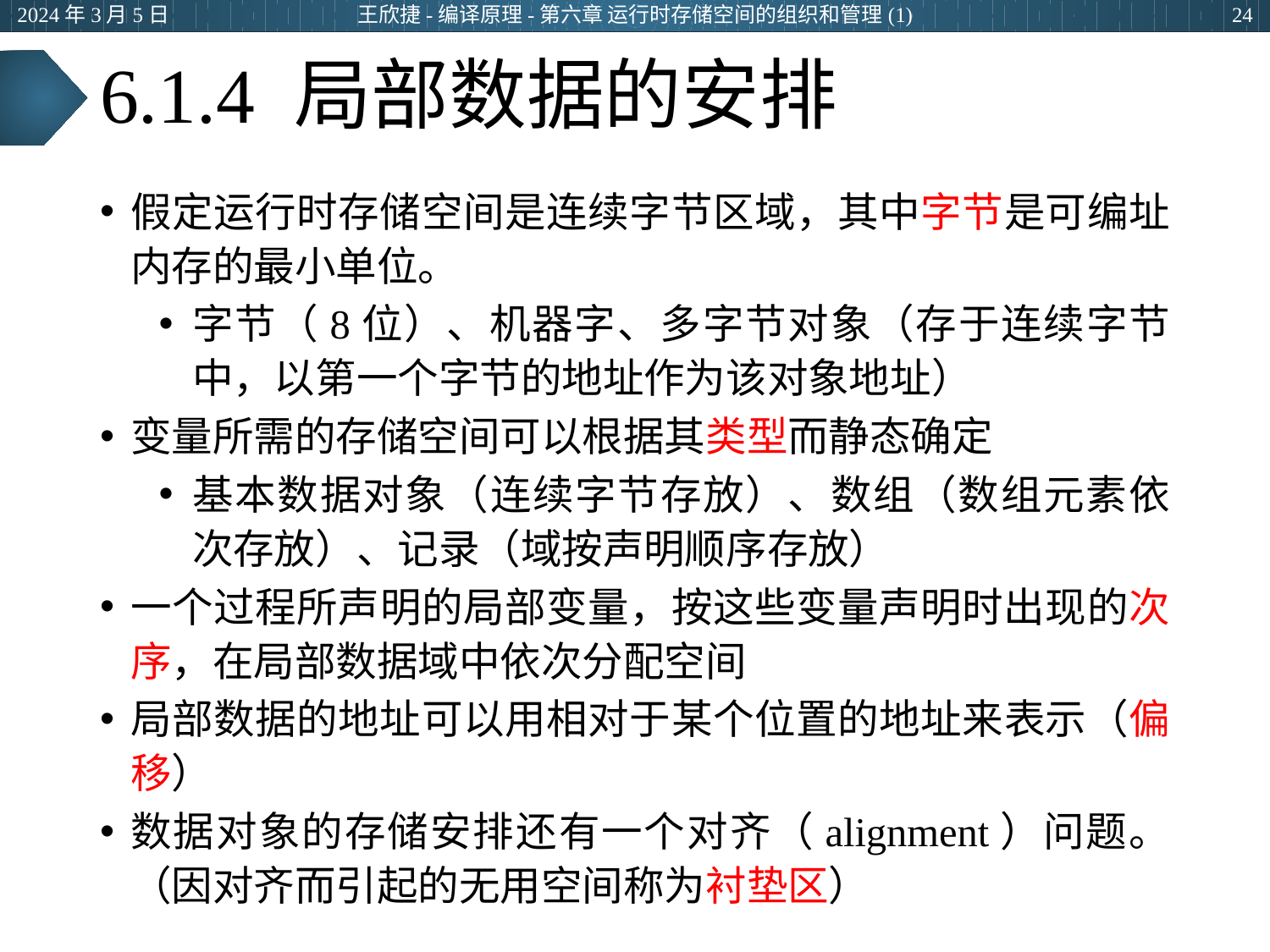

2024年3月5日
王欣捷-编译原理-第六章 运行时存储空间的组织和管理(1)
24
# 6.1.4 局部数据的安排
假定运行时存储空间是连续字节区域，其中字节是可编址内存的最小单位。
字节（8位）、机器字、多字节对象（存于连续字节中，以第一个字节的地址作为该对象地址）
变量所需的存储空间可以根据其类型而静态确定
基本数据对象（连续字节存放）、数组（数组元素依次存放）、记录（域按声明顺序存放）
一个过程所声明的局部变量，按这些变量声明时出现的次序，在局部数据域中依次分配空间
局部数据的地址可以用相对于某个位置的地址来表示（偏移）
数据对象的存储安排还有一个对齐（alignment）问题。（因对齐而引起的无用空间称为衬垫区）